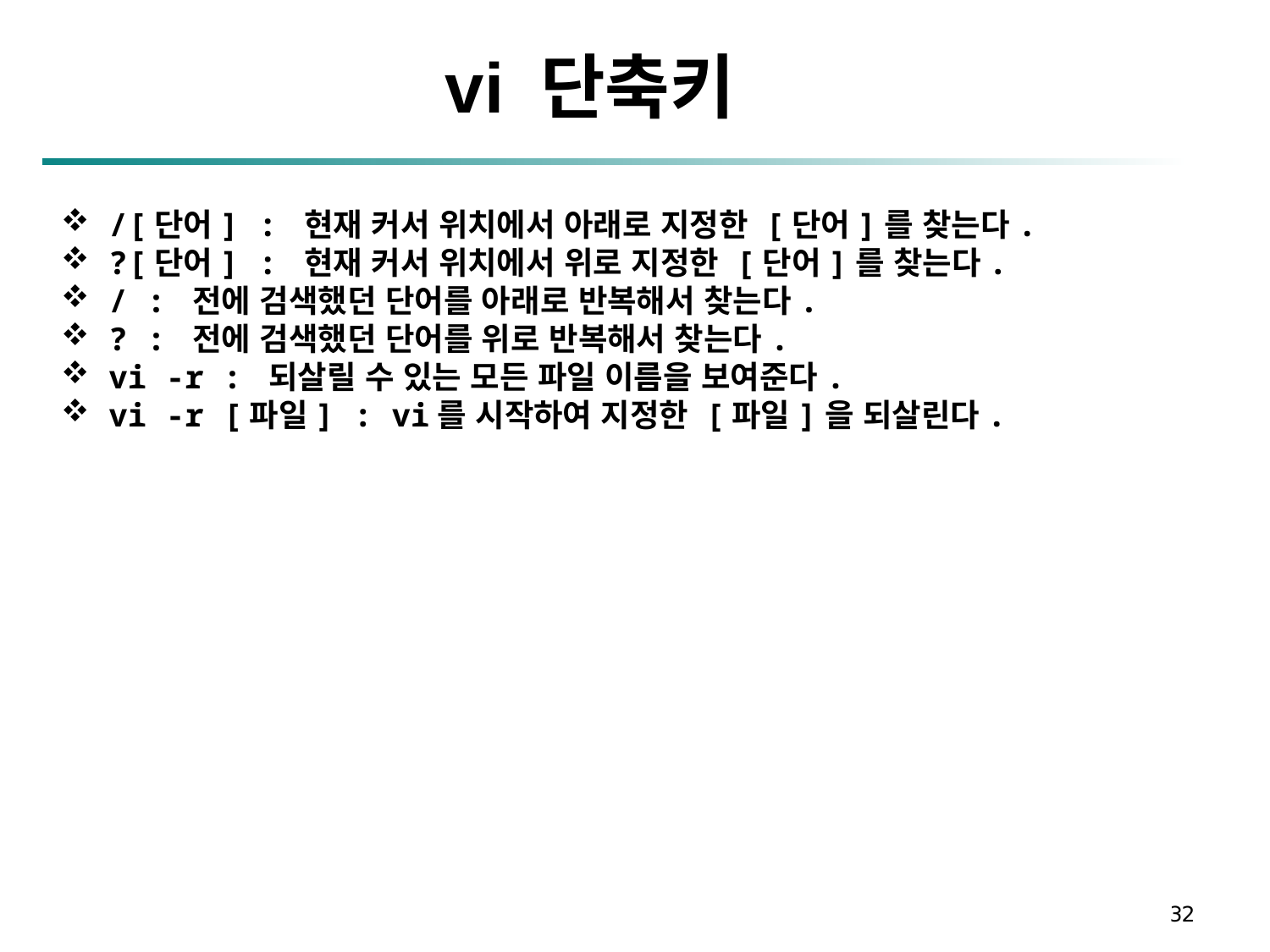

파일 편집 : VI 에디터
vi 단축키
/[단어] : 현재 커서 위치에서 아래로 지정한 [단어]를 찾는다.
?[단어] : 현재 커서 위치에서 위로 지정한 [단어]를 찾는다.
/ : 전에 검색했던 단어를 아래로 반복해서 찾는다.
? : 전에 검색했던 단어를 위로 반복해서 찾는다.
vi -r : 되살릴 수 있는 모든 파일 이름을 보여준다.
vi -r [파일] : vi를 시작하여 지정한 [파일]을 되살린다.

32